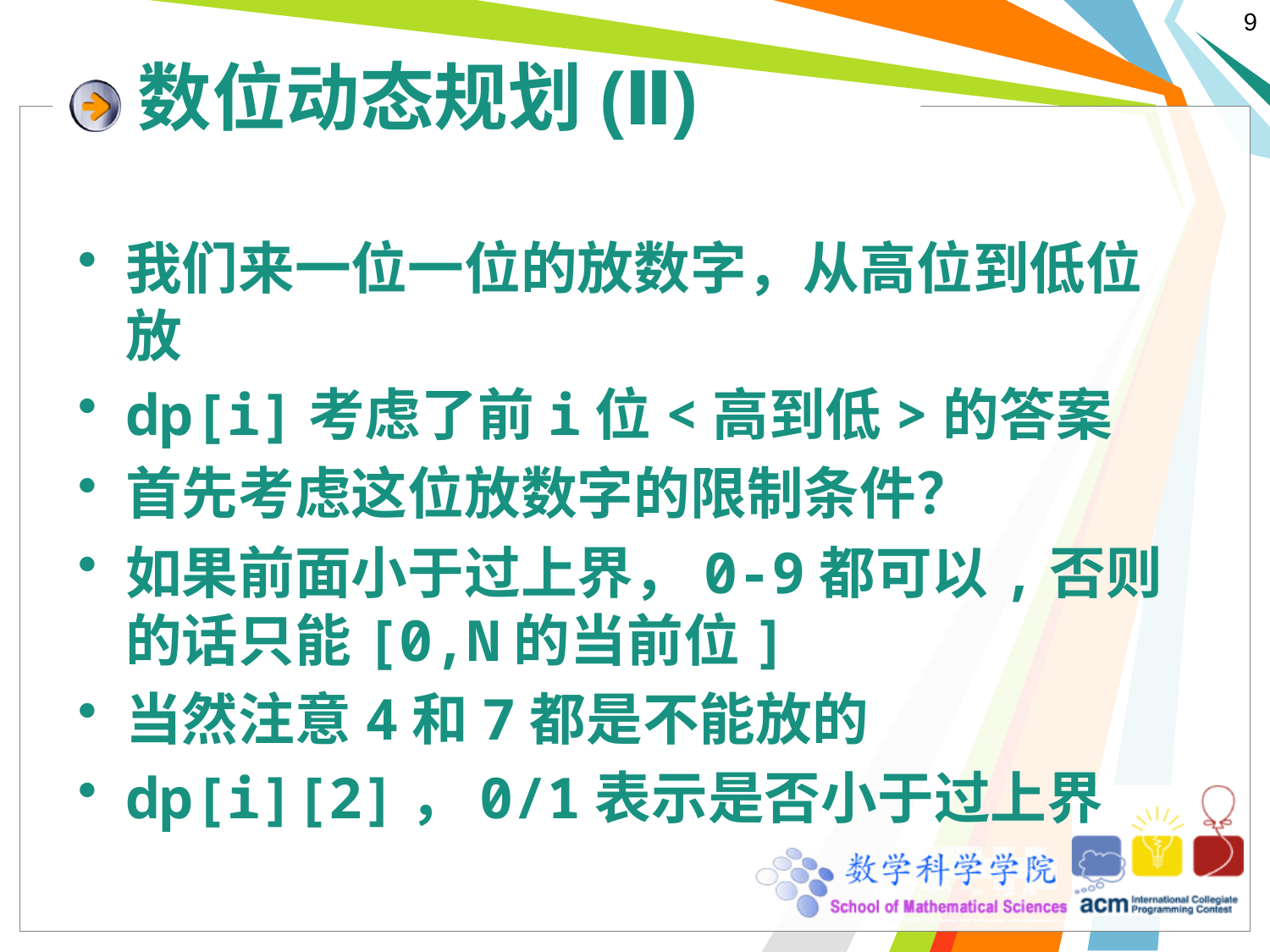

# 数位动态规划(Ⅱ)
我们来一位一位的放数字，从高位到低位放
dp[i]考虑了前i位<高到低>的答案
首先考虑这位放数字的限制条件？
如果前面小于过上界，0-9都可以,否则的话只能[0,N的当前位]
当然注意4和7都是不能放的
dp[i][2]，0/1表示是否小于过上界